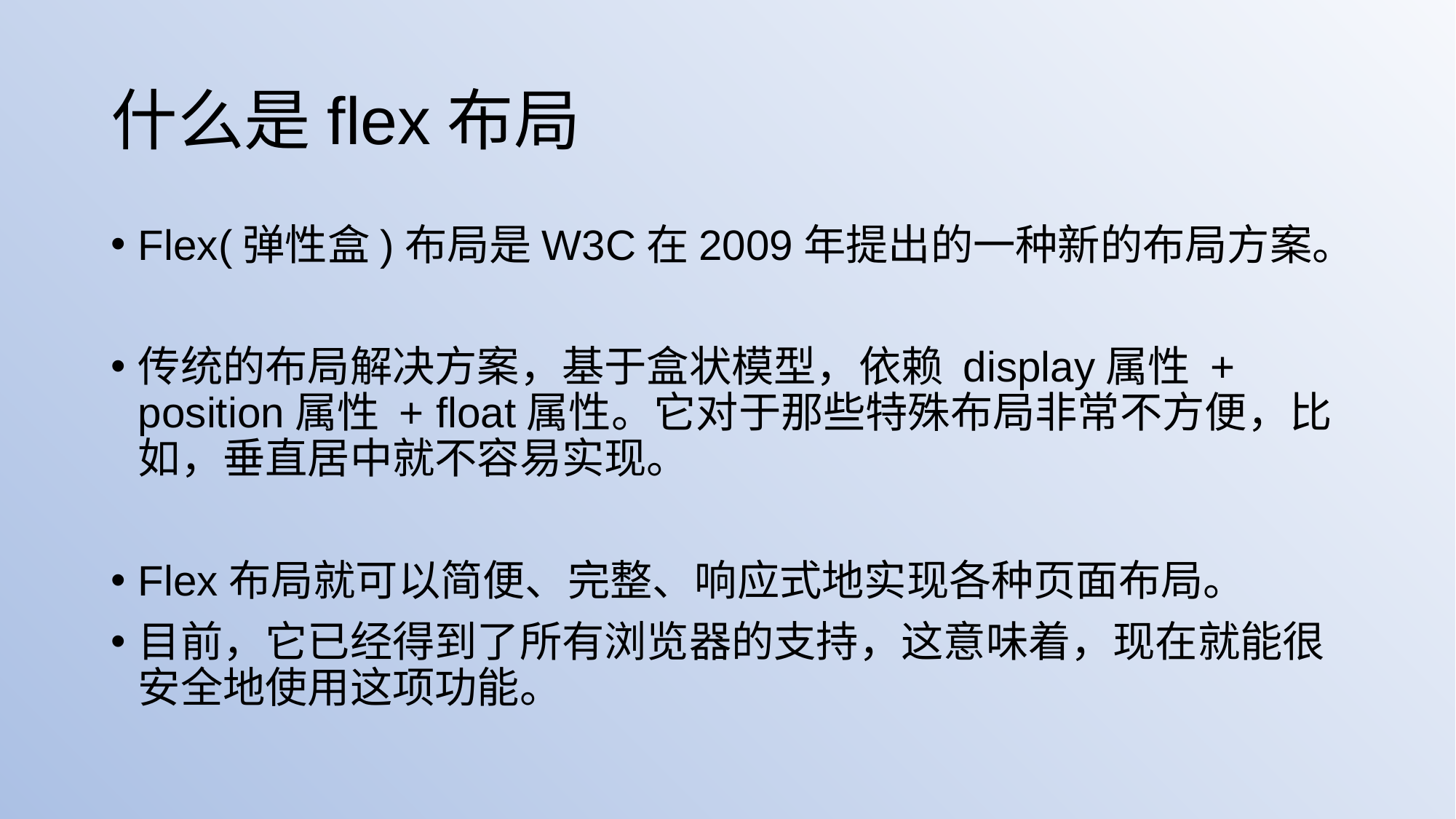

# 什么是flex布局
Flex(弹性盒)布局是W3C在2009年提出的一种新的布局方案。

传统的布局解决方案，基于盒状模型，依赖 display属性 + position属性 + float属性。它对于那些特殊布局非常不方便，比如，垂直居中就不容易实现。

Flex布局就可以简便、完整、响应式地实现各种页面布局。
目前，它已经得到了所有浏览器的支持，这意味着，现在就能很安全地使用这项功能。